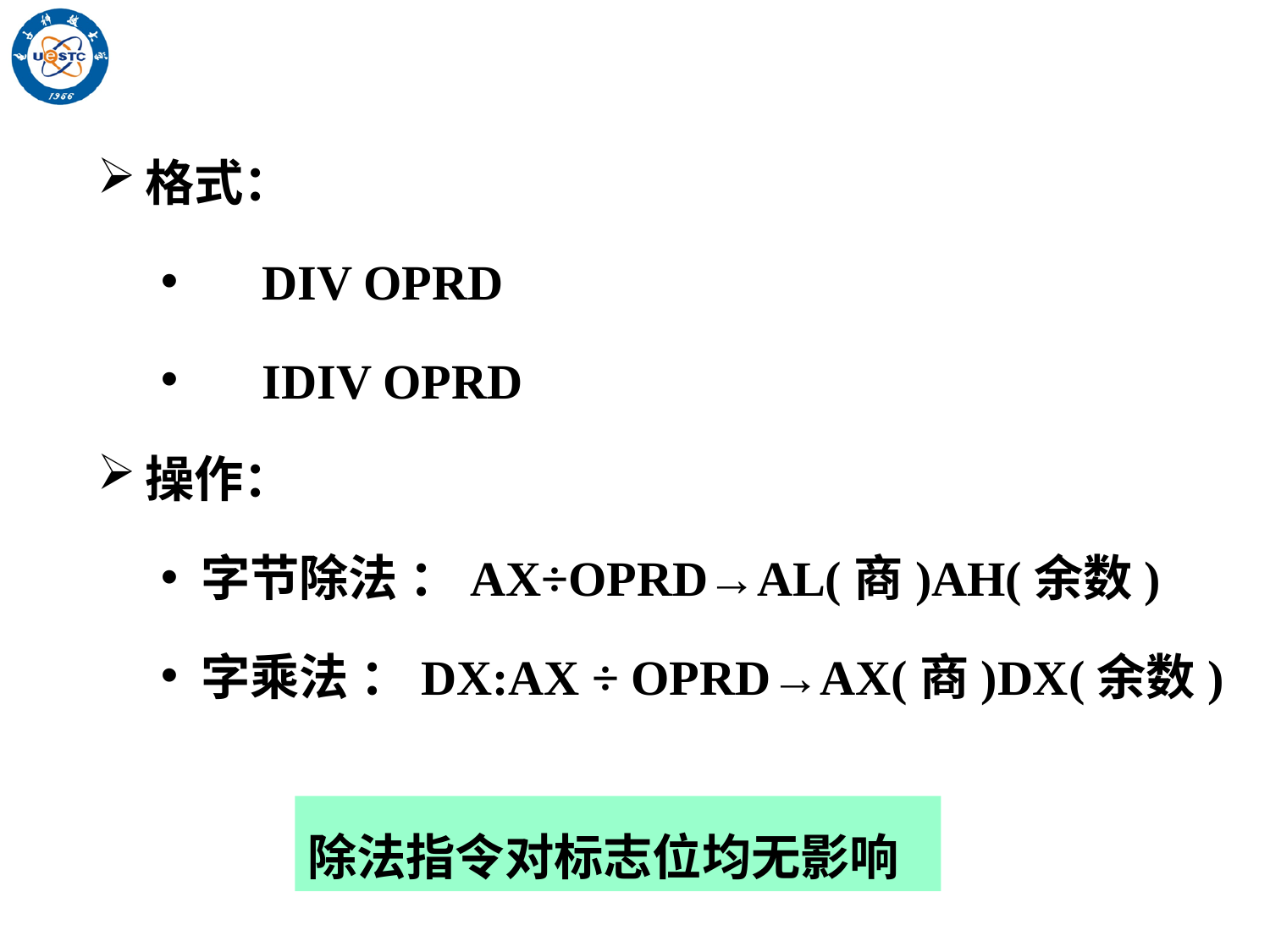

格式：
     DIV OPRD
     IDIV OPRD
操作：
字节除法 ：AX÷OPRD→AL(商)AH(余数)
字乘法 ：DX:AX ÷ OPRD→AX(商)DX(余数)

除法指令对标志位均无影响